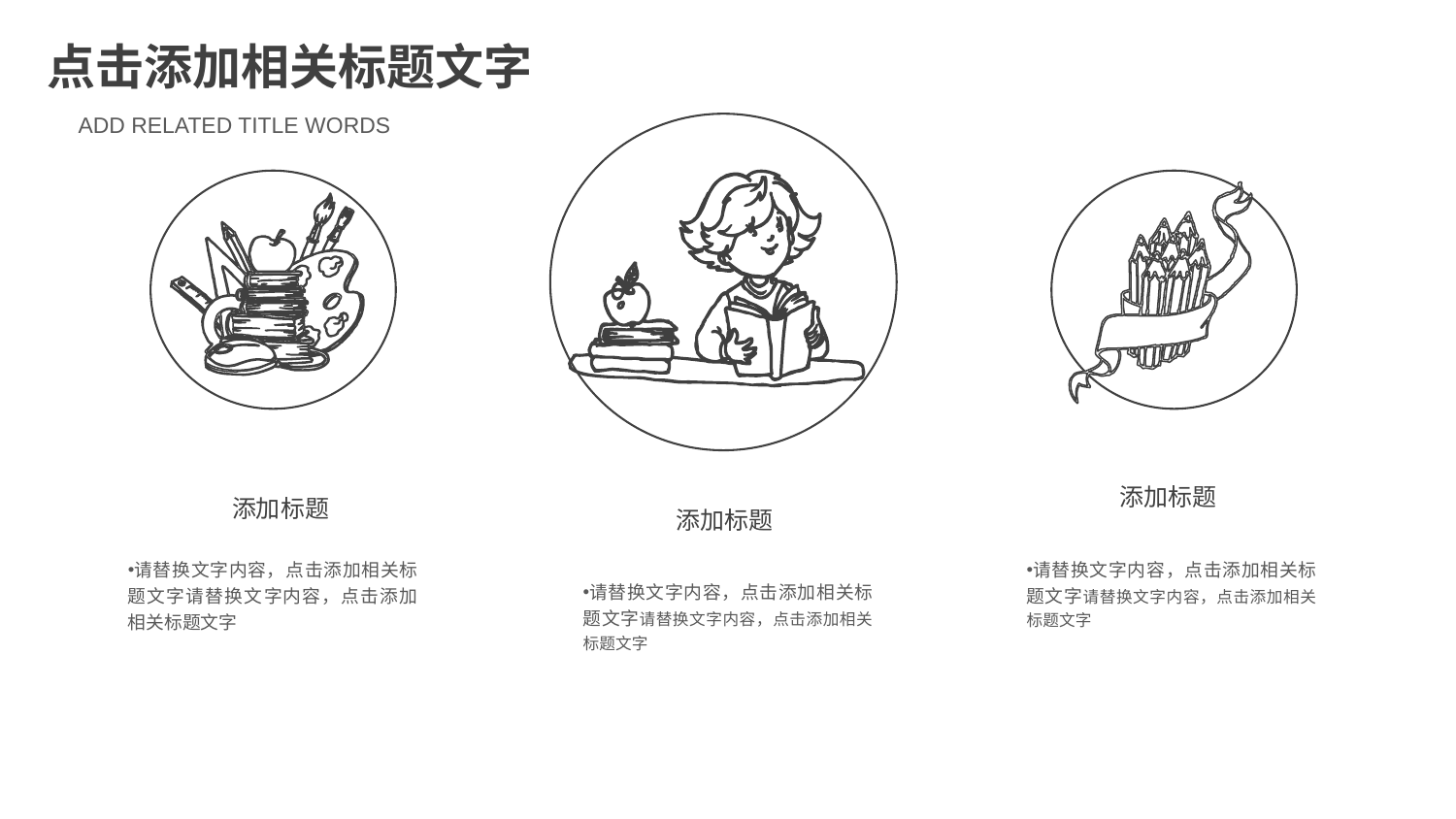

添加标题
添加标题
添加标题
请替换文字内容，点击添加相关标题文字请替换文字内容，点击添加相关标题文字

请替换文字内容，点击添加相关标题文字请替换文字内容，点击添加相关标题文字

请替换文字内容，点击添加相关标题文字请替换文字内容，点击添加相关标题文字